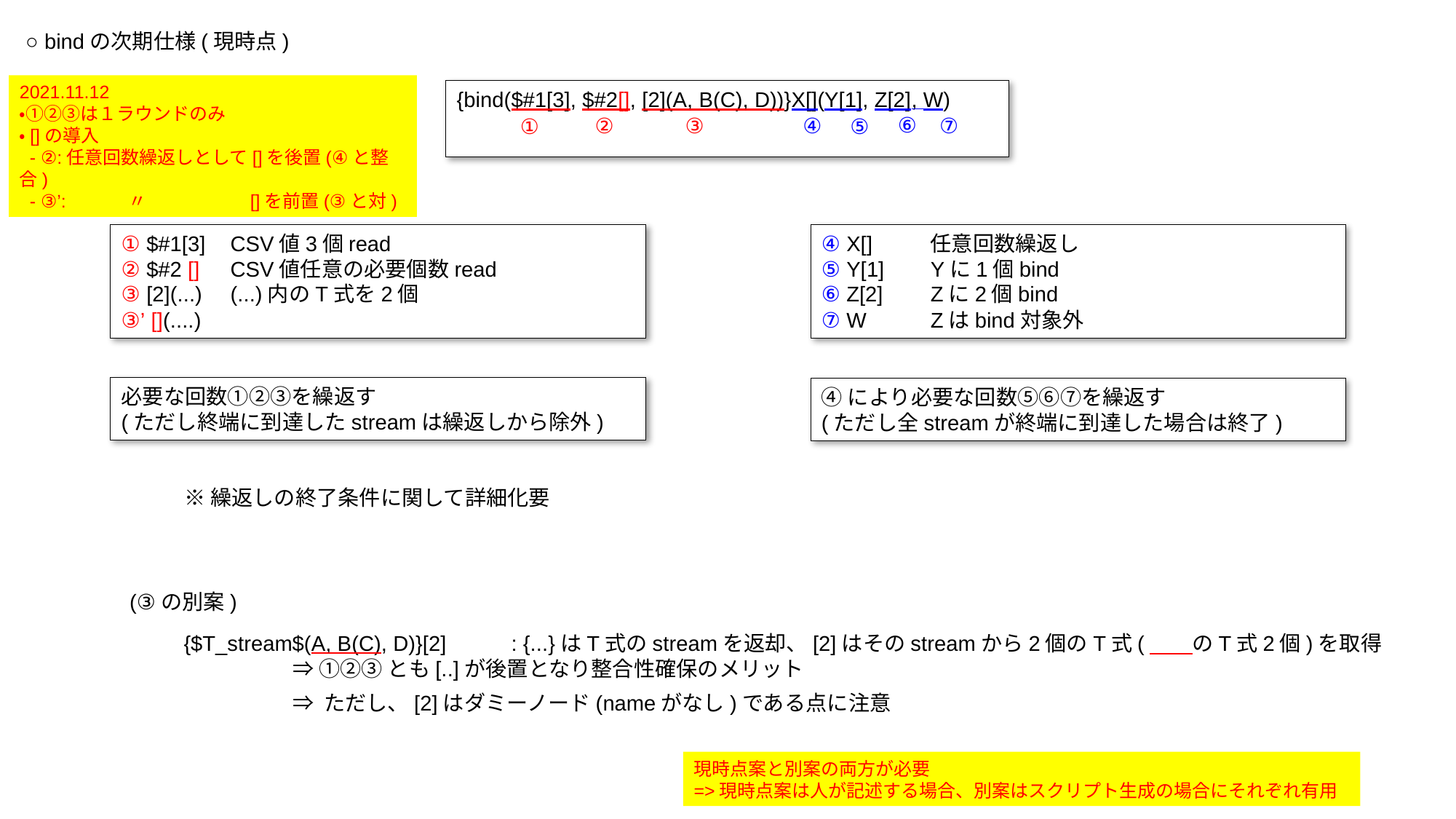

○ bindの次期仕様(現時点)
2021.11.12
・①②③は１ラウンドのみ
・[]の導入
  - ②:任意回数繰返しとして[]を後置(④と整合)
  - ③’:	〃　　　　 　 []を前置(③と対)
{bind($#1[3], $#2[], [2](A, B(C), D))}X[](Y[1], Z[2], W)
⑥
⑦
④
③
②
⑤
①
① $#1[3]	CSV値3個read
② $#2 []	CSV値任意の必要個数read
③ [2](...)	(...)内のT式を2個
③’ [](....)
④ X[]	任意回数繰返し
⑤ Y[1]	Yに1個bind
⑥ Z[2]	Zに2個bind
⑦ W	Zはbind対象外
必要な回数①②③を繰返す
(ただし終端に到達したstreamは繰返しから除外)
④により必要な回数⑤⑥⑦を繰返す
(ただし全streamが終端に到達した場合は終了)
※繰返しの終了条件に関して詳細化要
(③の別案)
{$T_stream$(A, B(C), D)}[2]	: {...}はT式のstreamを返却、[2]はそのstreamから2個のT式(　　のT式2個)を取得
	⇒ ①②③とも[..]が後置となり整合性確保のメリット
	⇒ ただし、[2]はダミーノード(nameがなし)である点に注意
現時点案と別案の両方が必要
=>現時点案は人が記述する場合、別案はスクリプト生成の場合にそれぞれ有用